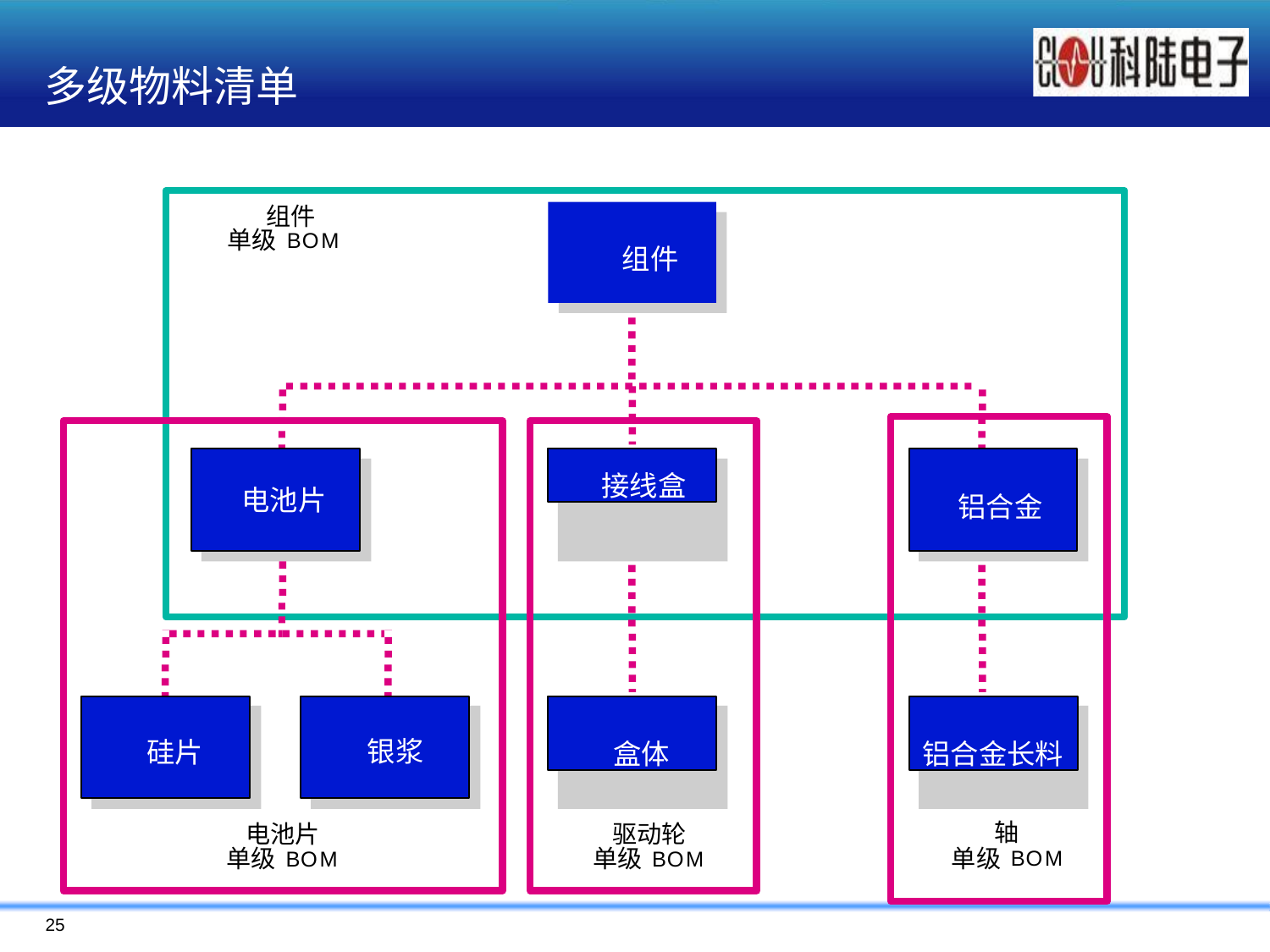

# 多级物料清单

组件 单级BOM

组件

接线盒

电池片
铝合金

盒体

铝合金长料

银浆
硅片
电池片 单级BOM
驱动轮 单级BOM
轴
单级BOM

25